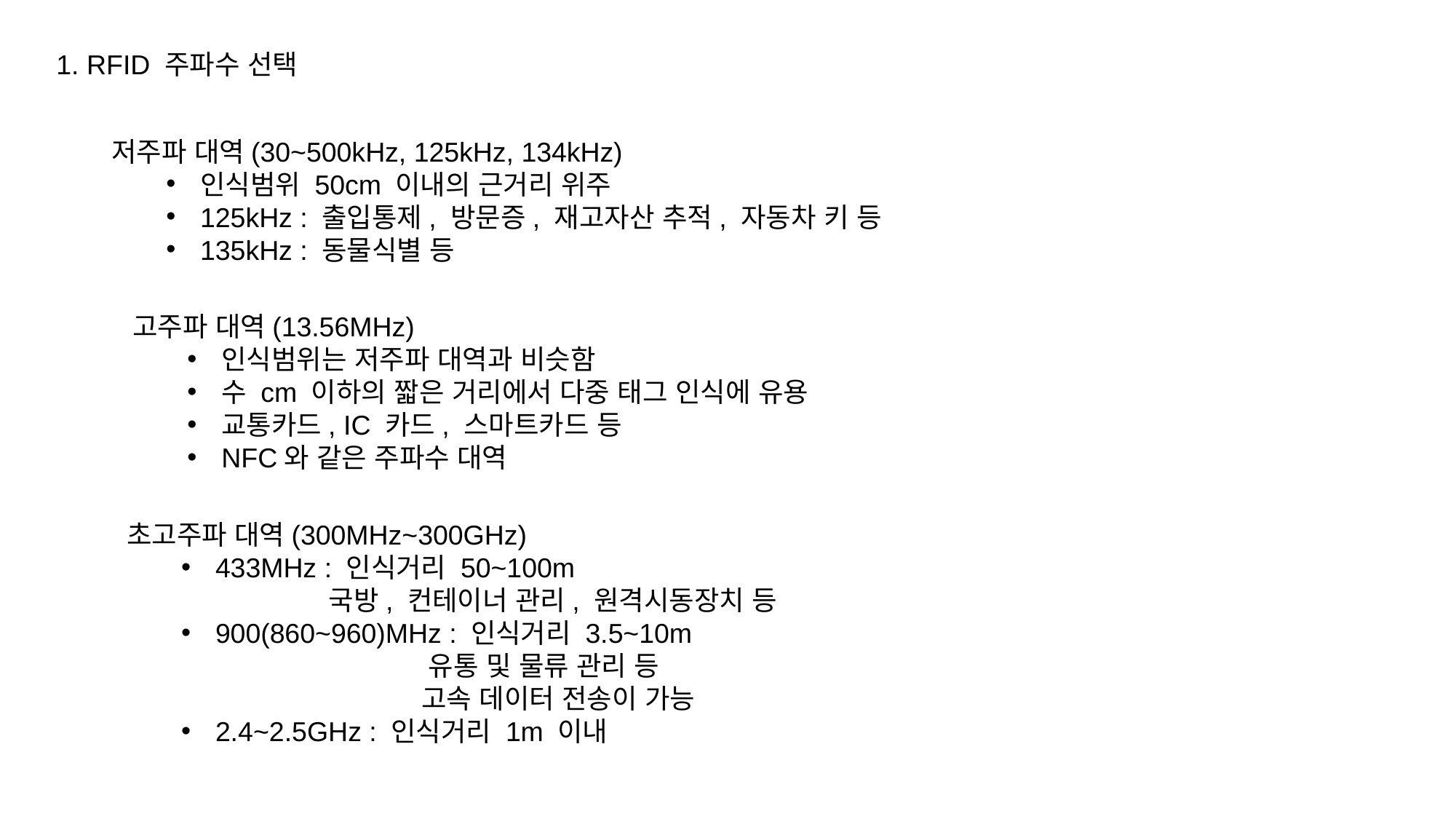

1. RFID 주파수 선택
저주파 대역(30~500kHz, 125kHz, 134kHz)
인식범위 50cm 이내의 근거리 위주
125kHz : 출입통제, 방문증, 재고자산 추적, 자동차 키 등
135kHz : 동물식별 등
고주파 대역(13.56MHz)
인식범위는 저주파 대역과 비슷함
수 cm 이하의 짧은 거리에서 다중 태그 인식에 유용
교통카드, IC 카드, 스마트카드 등
NFC와 같은 주파수 대역
초고주파 대역(300MHz~300GHz)
433MHz : 인식거리 50~100m
              국방, 컨테이너 관리, 원격시동장치 등
900(860~960)MHz : 인식거리 3.5~10m
                           유통 및 물류 관리 등
                           고속 데이터 전송이 가능
2.4~2.5GHz : 인식거리 1m 이내